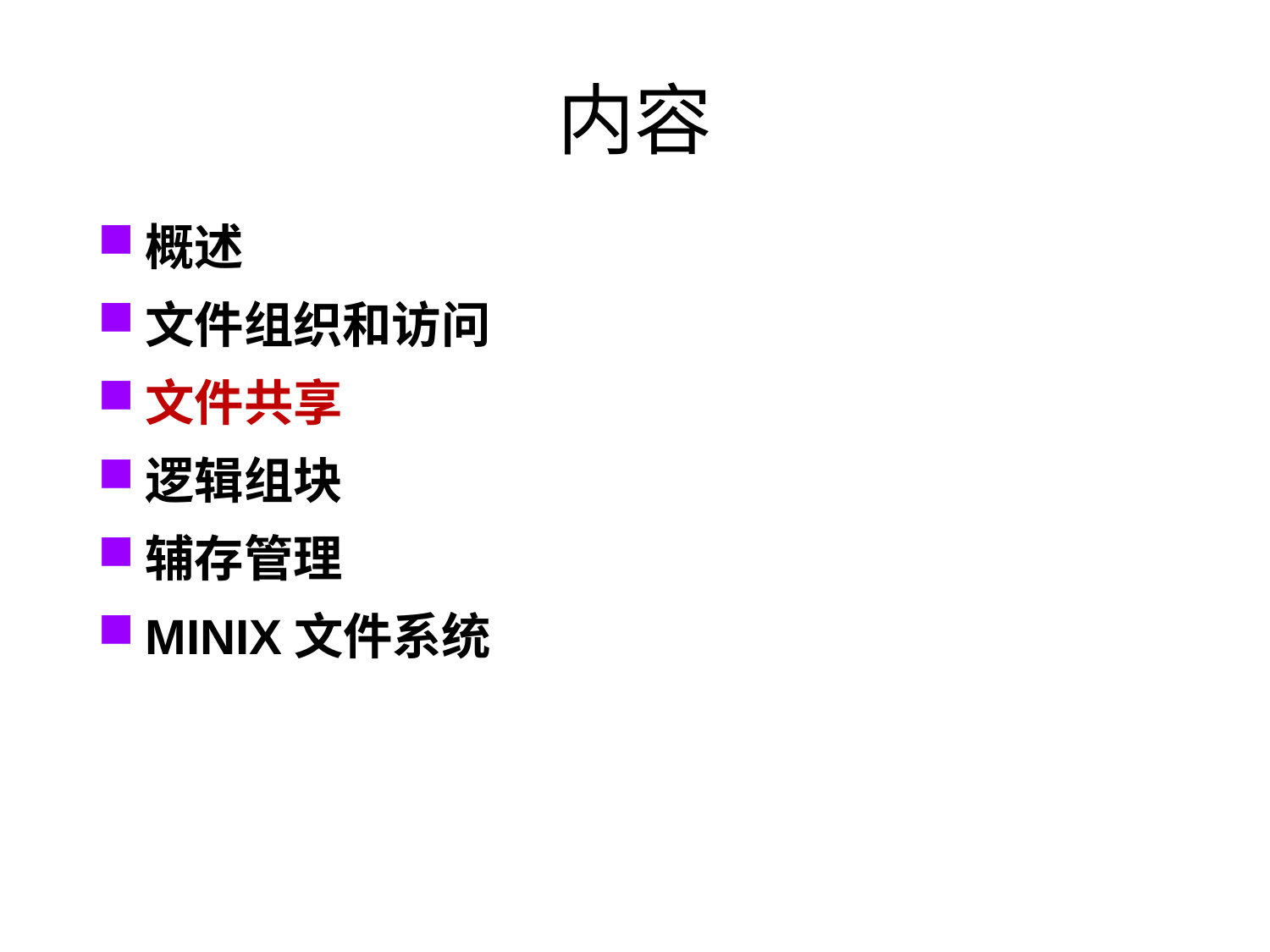

# 内容
概述
文件组织和访问
文件共享
逻辑组块
辅存管理
MINIX文件系统